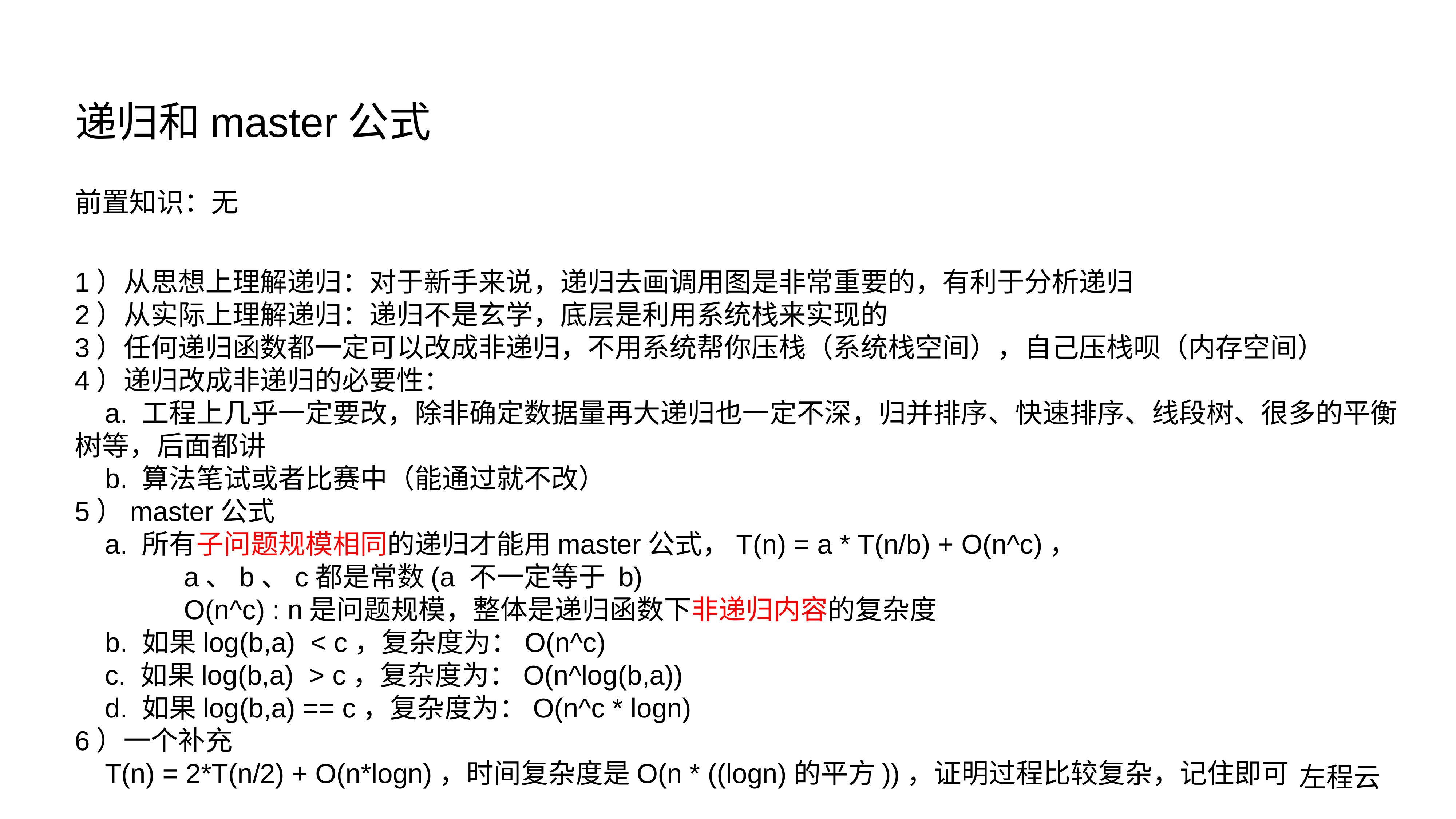

# 递归和master公式
前置知识：无
1）从思想上理解递归：对于新手来说，递归去画调用图是非常重要的，有利于分析递归
2）从实际上理解递归：递归不是玄学，底层是利用系统栈来实现的
3）任何递归函数都一定可以改成非递归，不用系统帮你压栈（系统栈空间），自己压栈呗（内存空间）
4）递归改成非递归的必要性：
    a. 工程上几乎一定要改，除非确定数据量再大递归也一定不深，归并排序、快速排序、线段树、很多的平衡树等，后面都讲
    b. 算法笔试或者比赛中（能通过就不改）
5）master公式
    a. 所有子问题规模相同的递归才能用master公式，T(n) = a * T(n/b) + O(n^c)，
		a、b、c都是常数(a 不一定等于 b)
		O(n^c) : n是问题规模，整体是递归函数下非递归内容的复杂度
    b. 如果log(b,a)  < c，复杂度为：O(n^c)
    c. 如果log(b,a)  > c，复杂度为：O(n^log(b,a))
    d. 如果log(b,a) == c，复杂度为：O(n^c * logn)
6）一个补充
    T(n) = 2*T(n/2) + O(n*logn)，时间复杂度是O(n * ((logn)的平方))，证明过程比较复杂，记住即可
左程云